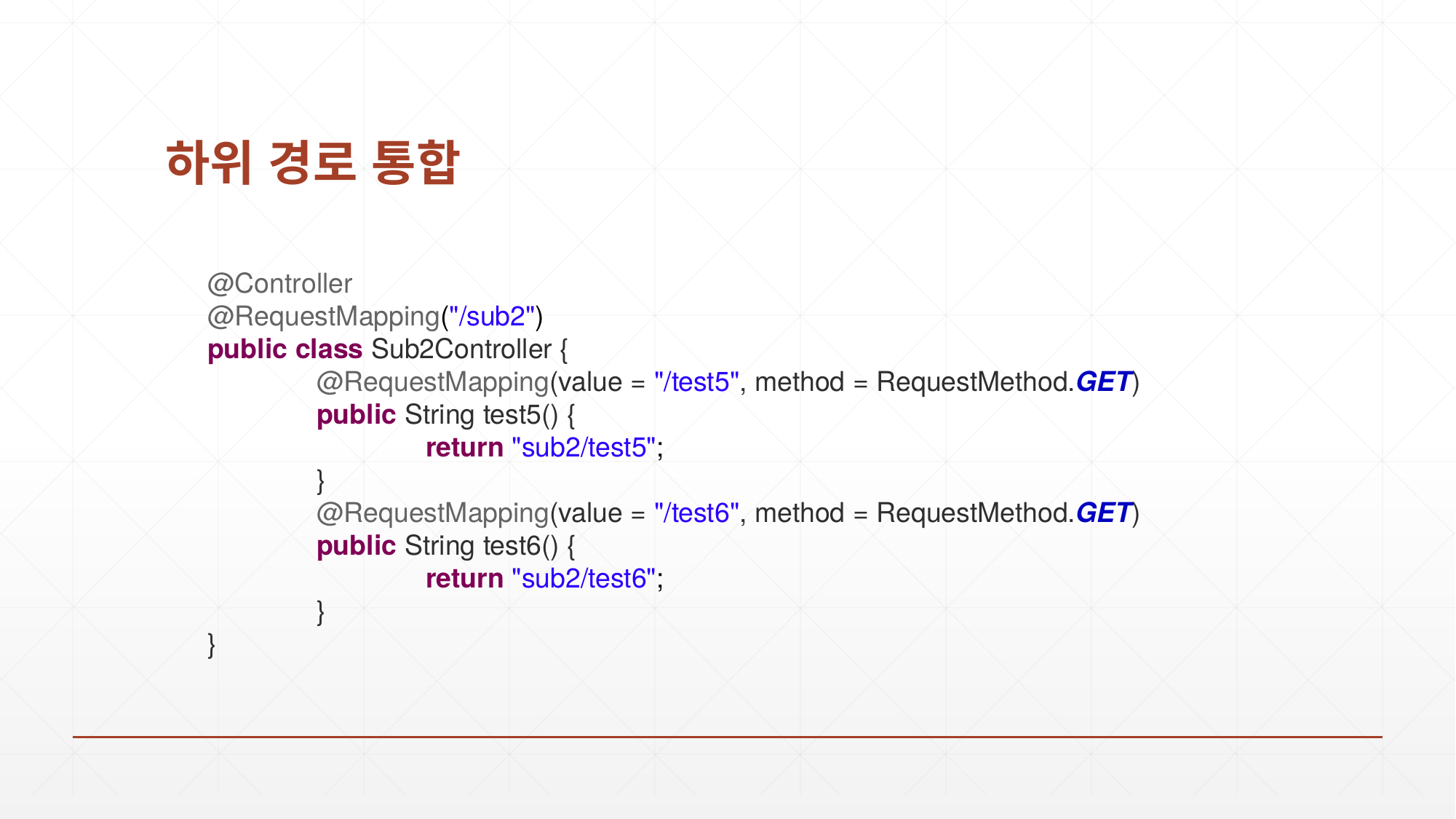

# 하위 경로 통합

@Controller
@RequestMapping("/sub2")
public class Sub2Controller {
	@RequestMapping(value = "/test5", method = RequestMethod.GET)
	public String test5() {
		return "sub2/test5";
	}
	@RequestMapping(value = "/test6", method = RequestMethod.GET)
	public String test6() {
		return "sub2/test6";
	}
}